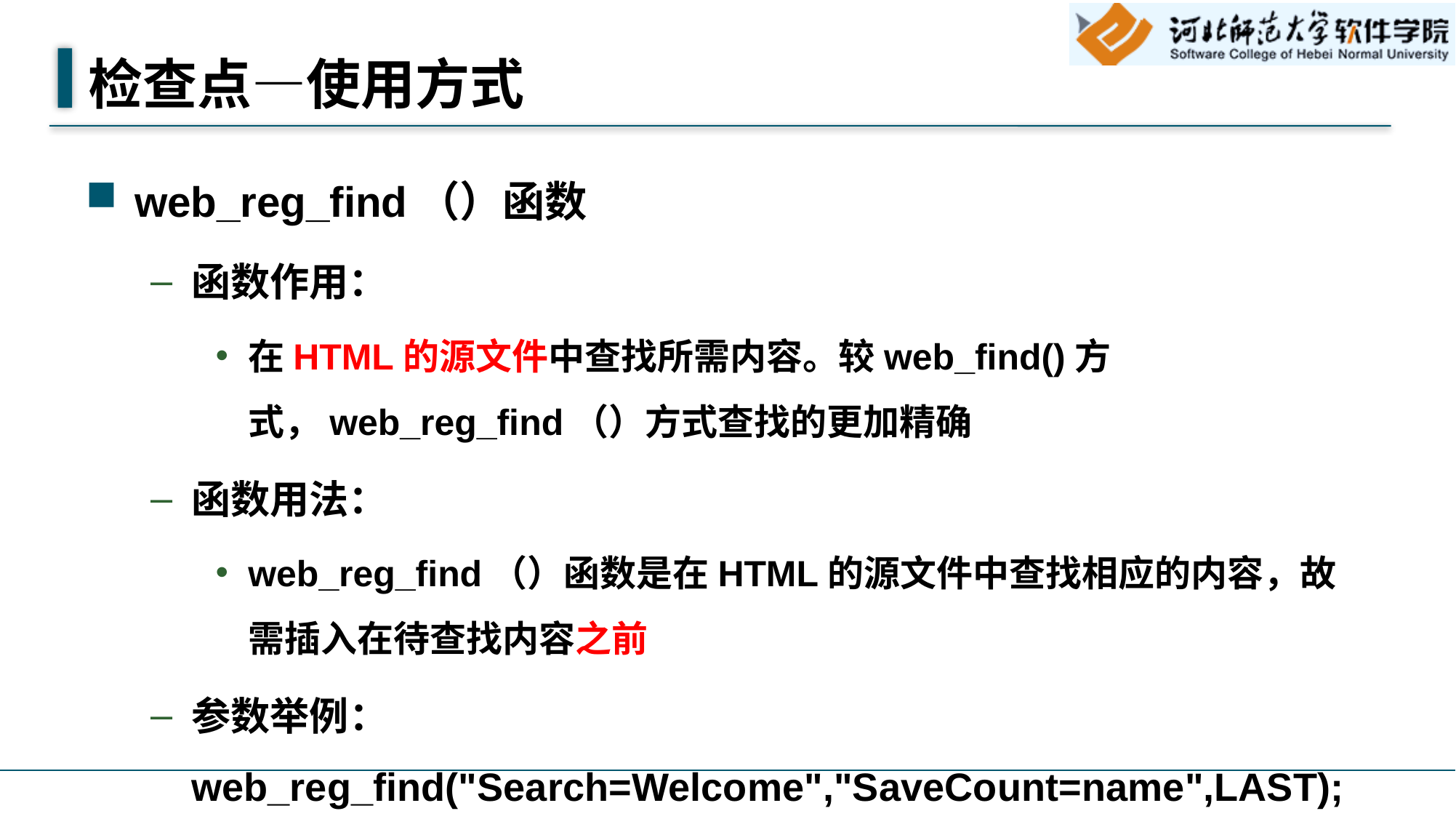

# 检查点—使用方式
web_reg_find（）函数
函数作用：
在HTML的源文件中查找所需内容。较web_find()方式，web_reg_find（）方式查找的更加精确
函数用法：
web_reg_find（）函数是在HTML的源文件中查找相应的内容，故需插入在待查找内容之前
参数举例：web_reg_find("Search=Welcome","SaveCount=name",LAST);